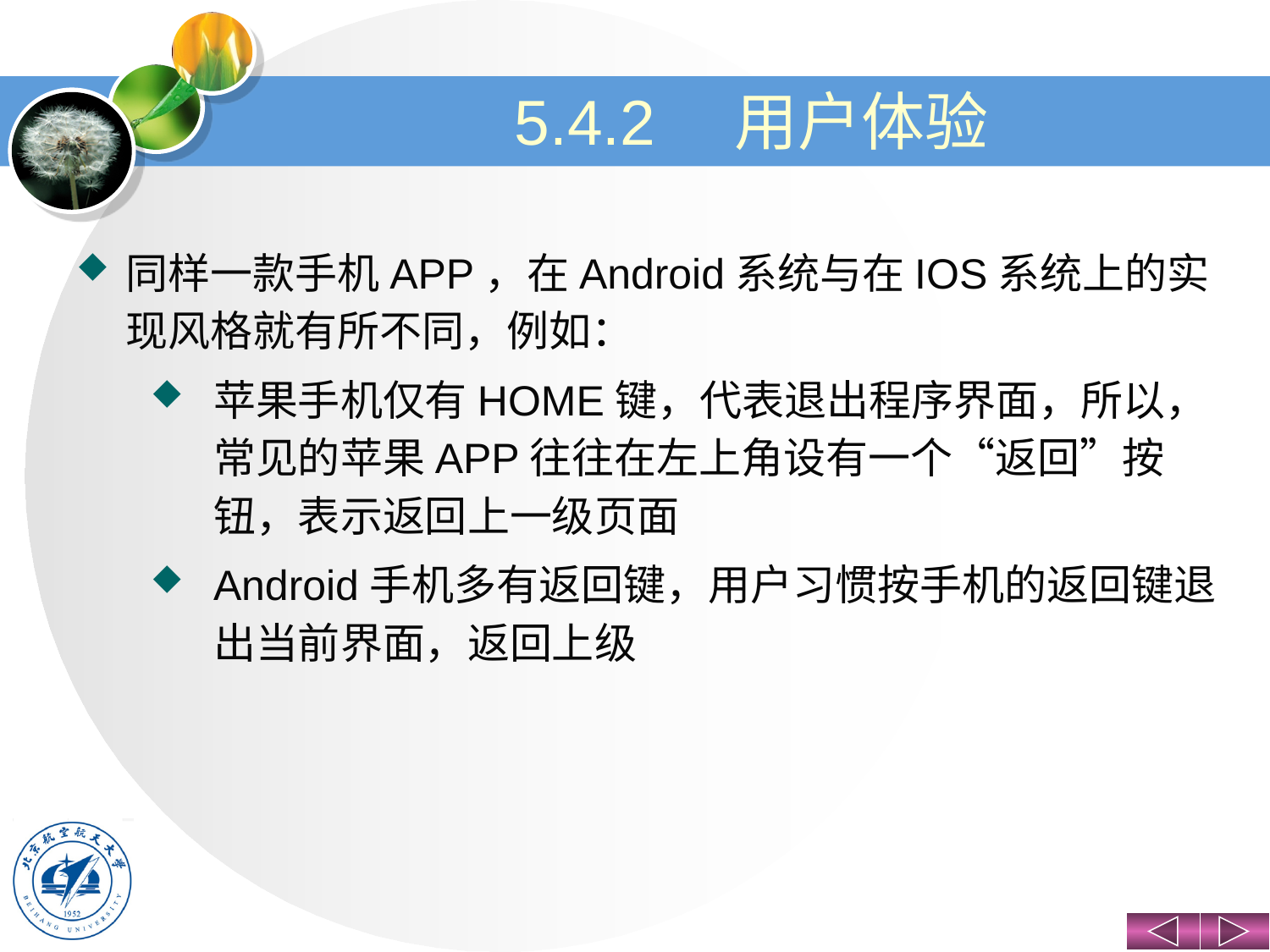

# 5.4.2　用户体验
同样一款手机APP，在Android系统与在IOS系统上的实现风格就有所不同，例如：
苹果手机仅有HOME键，代表退出程序界面，所以，常见的苹果APP往往在左上角设有一个“返回”按钮，表示返回上一级页面
Android手机多有返回键，用户习惯按手机的返回键退出当前界面，返回上级
86